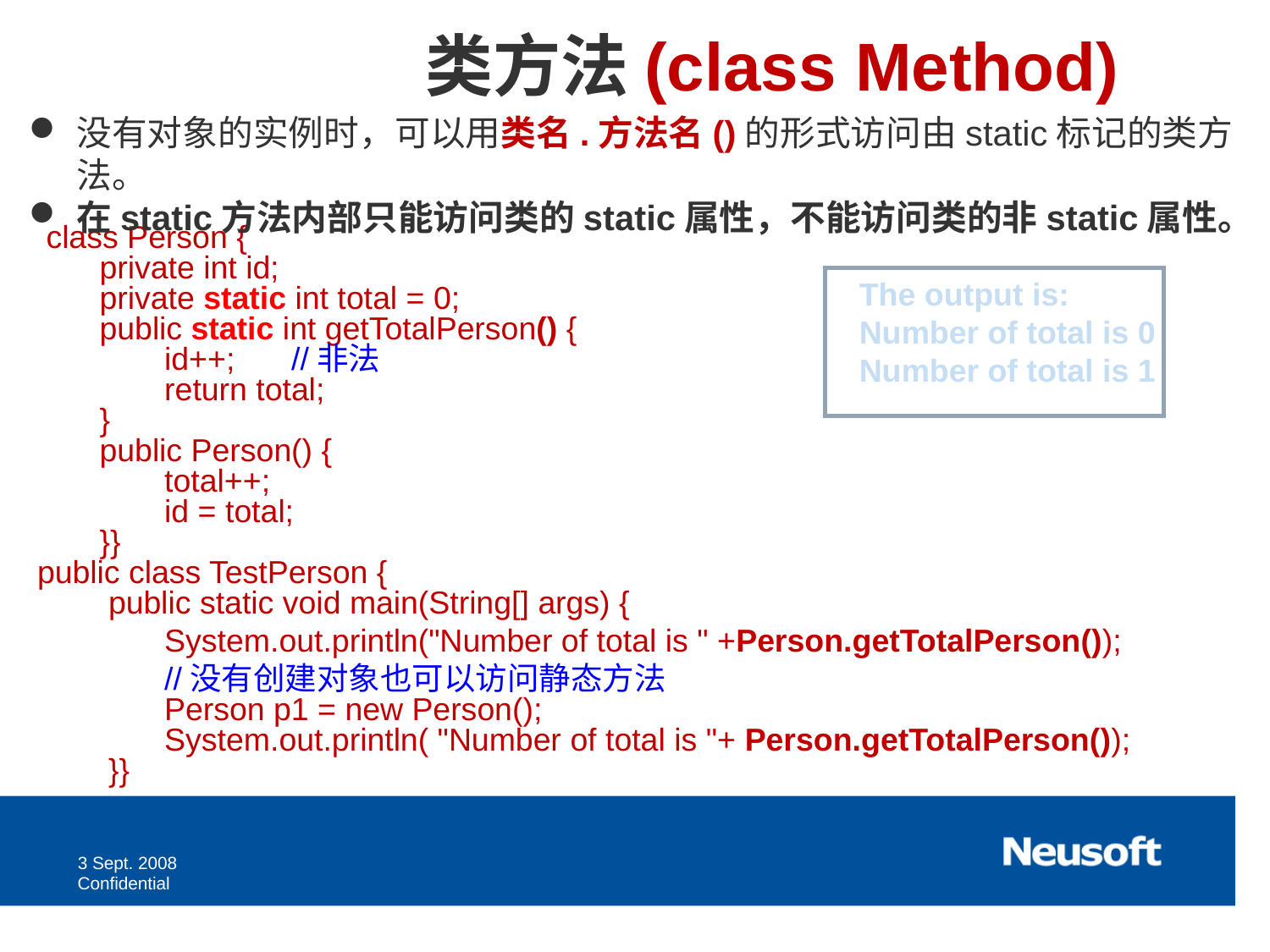

类方法(class Method)
没有对象的实例时，可以用类名.方法名()的形式访问由static标记的类方法。
在static方法内部只能访问类的static属性，不能访问类的非static属性。
 class Person {
       private int id;
       private static int total = 0;
       public static int getTotalPerson() {
	id++;	//非法
	return total;
       }
       public Person() {
         	total++;
 	id = total;
       }}
public class TestPerson {
        public static void main(String[] args) {
 	System.out.println("Number of total is " +Person.getTotalPerson());
	//没有创建对象也可以访问静态方法
 	Person p1 = new Person();
     	System.out.println( "Number of total is "+ Person.getTotalPerson());
        }}

The output is:
Number of total is 0
Number of total is 1